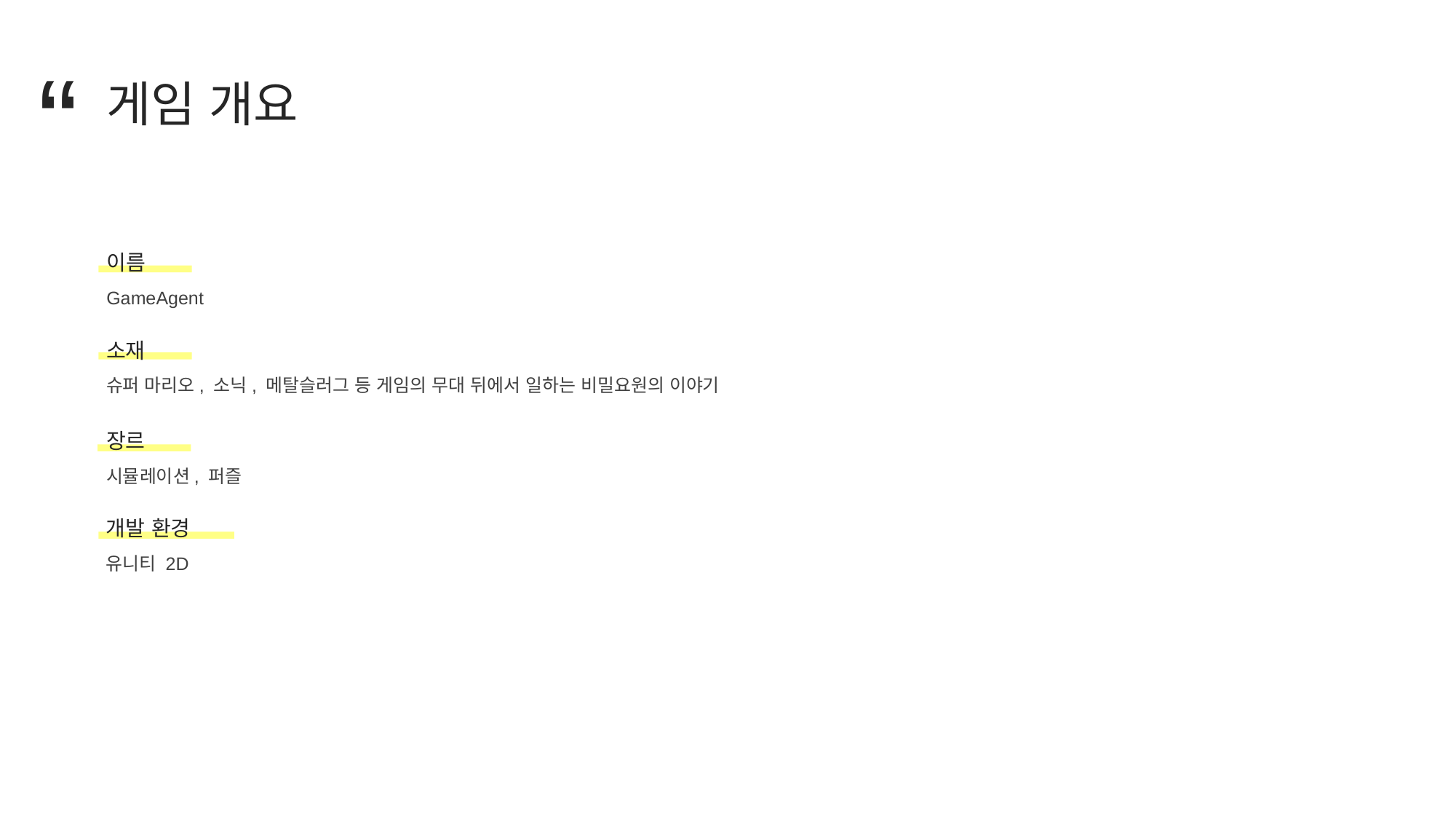

“
게임 개요
이름

GameAgent
소재

슈퍼 마리오, 소닉, 메탈슬러그 등 게임의 무대 뒤에서 일하는 비밀요원의 이야기
장르

시뮬레이션, 퍼즐
개발 환경

유니티 2D